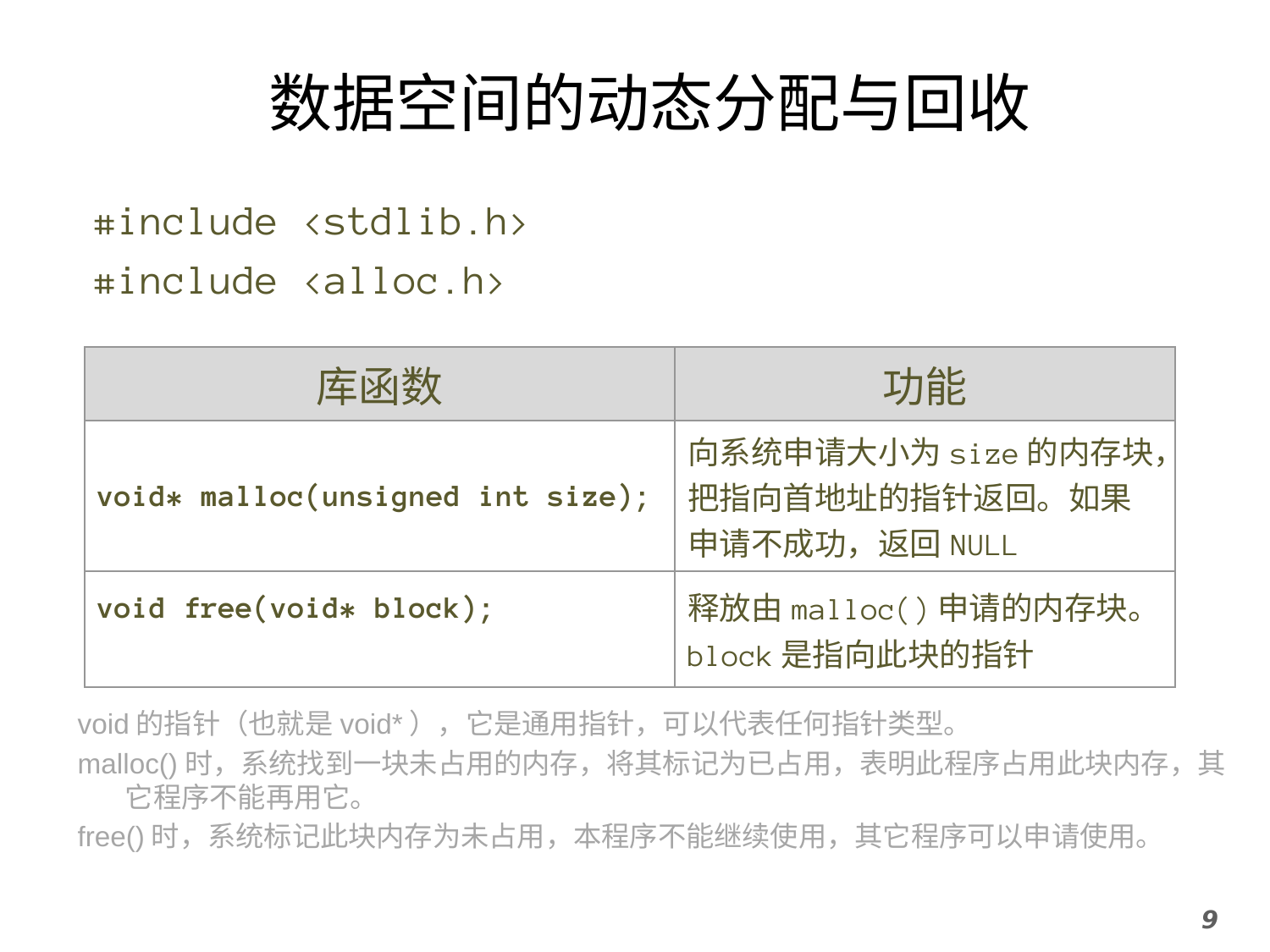

# 数据空间的动态分配与回收
#include <stdlib.h>
#include <alloc.h>
| 库函数 | 功能 |
| --- | --- |
| void\* malloc(unsigned int size); | 向系统申请大小为size的内存块，把指向首地址的指针返回。如果申请不成功，返回NULL |
| void free(void\* block); | 释放由malloc()申请的内存块。block是指向此块的指针 |
void的指针（也就是void*），它是通用指针，可以代表任何指针类型。
malloc()时，系统找到一块未占用的内存，将其标记为已占用，表明此程序占用此块内存，其它程序不能再用它。
free()时，系统标记此块内存为未占用，本程序不能继续使用，其它程序可以申请使用。
9